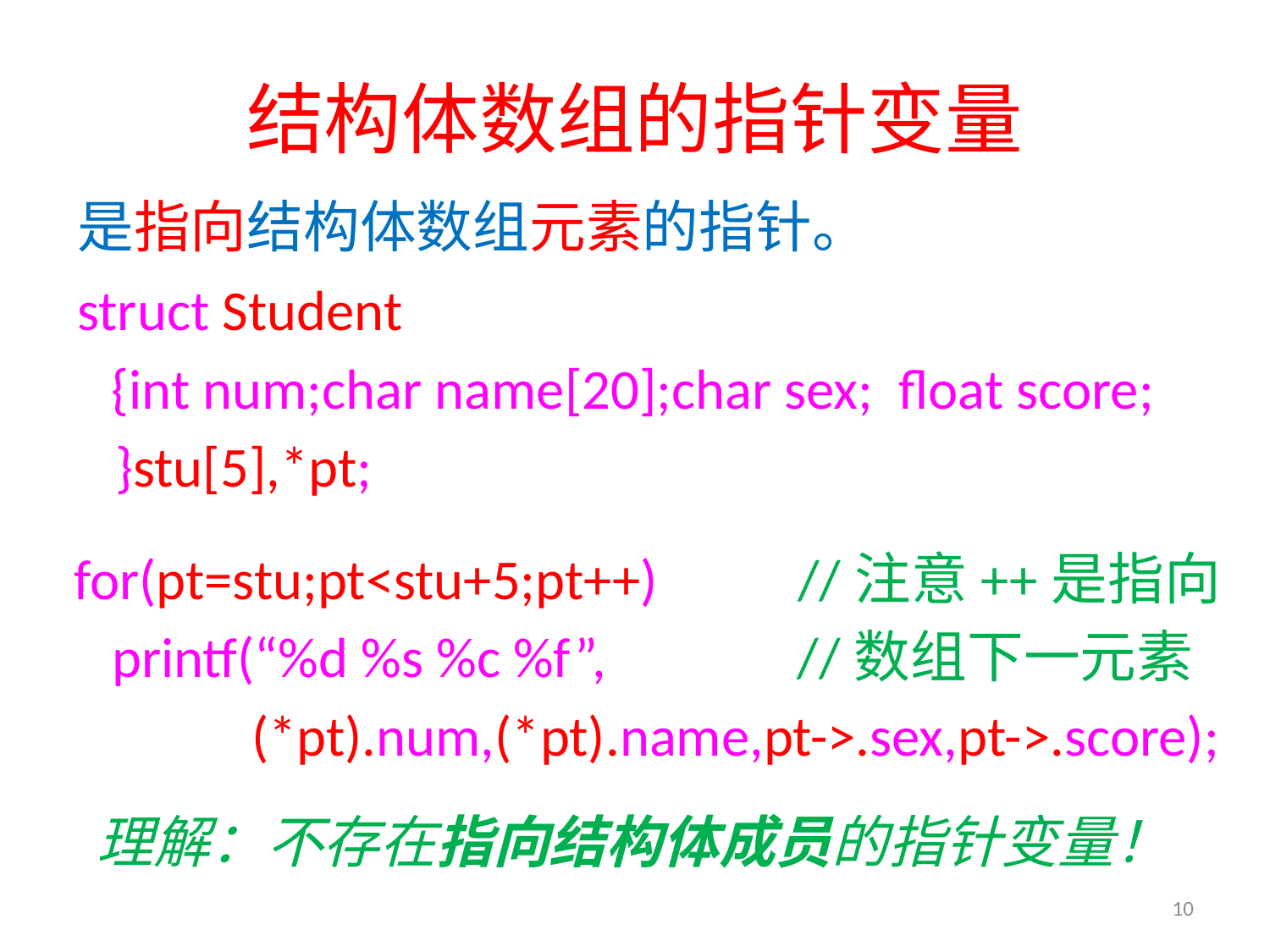

# 结构体数组的指针变量
是指向结构体数组元素的指针。
struct Student
 {int num;char name[20];char sex;  float score;
   }stu[5],*pt;
for(pt=stu;pt<stu+5;pt++)           //注意++是指向
   printf(“%d %s %c %f”,               //数组下一元素
              (*pt).num,(*pt).name,pt->.sex,pt->.score);
理解：不存在指向结构体成员的指针变量！
10